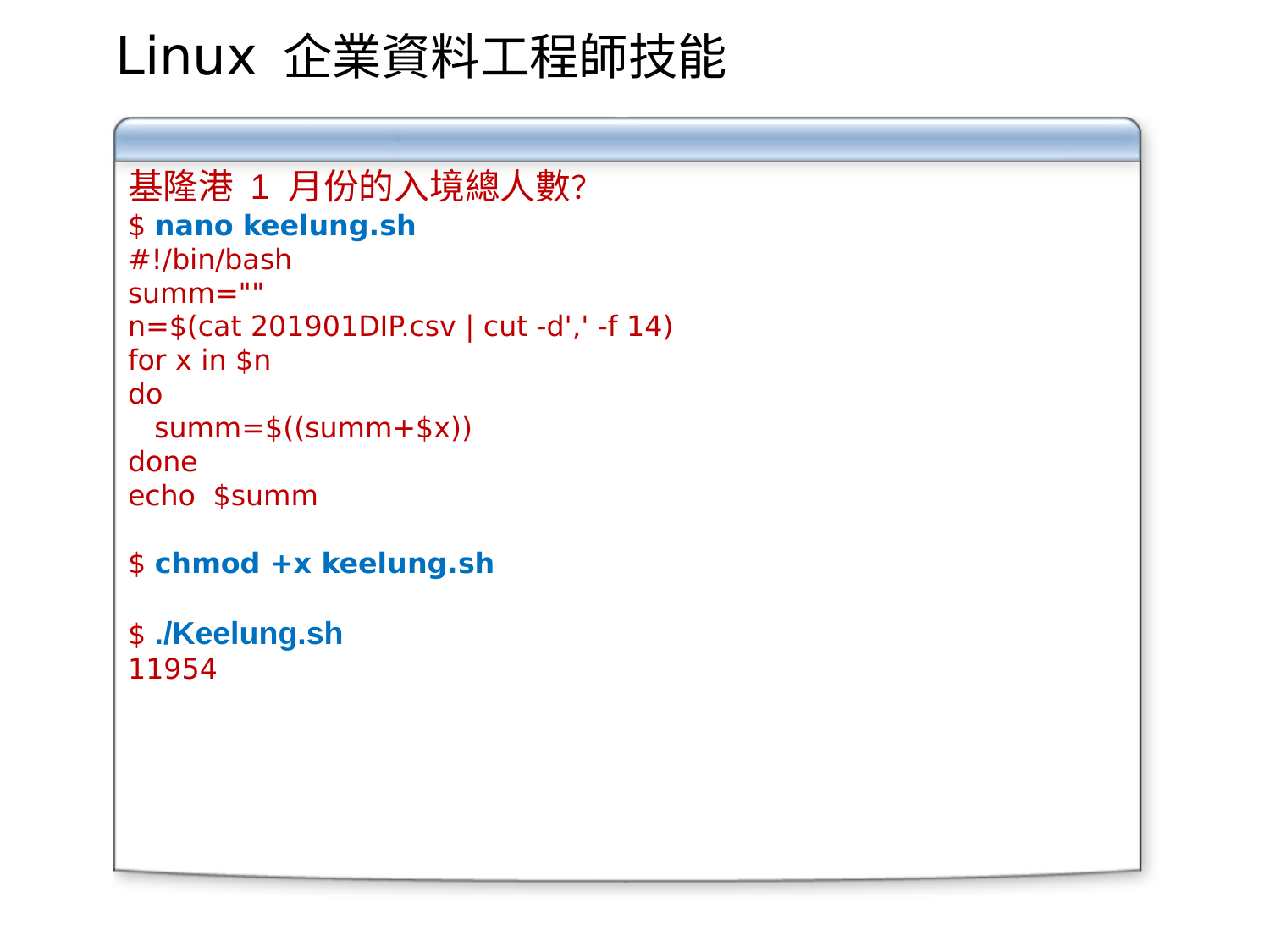

# Linux 企業資料工程師技能
基隆港 1 月份的入境總人數？
$ nano keelung.sh
#!/bin/bash
summ=""
n=$(cat 201901DIP.csv | cut -d',' -f 14)
for x in $n
do
   summ=$((summ+$x))
done
echo  $summ

$ chmod +x keelung.sh

$ ./Keelung.sh
11954